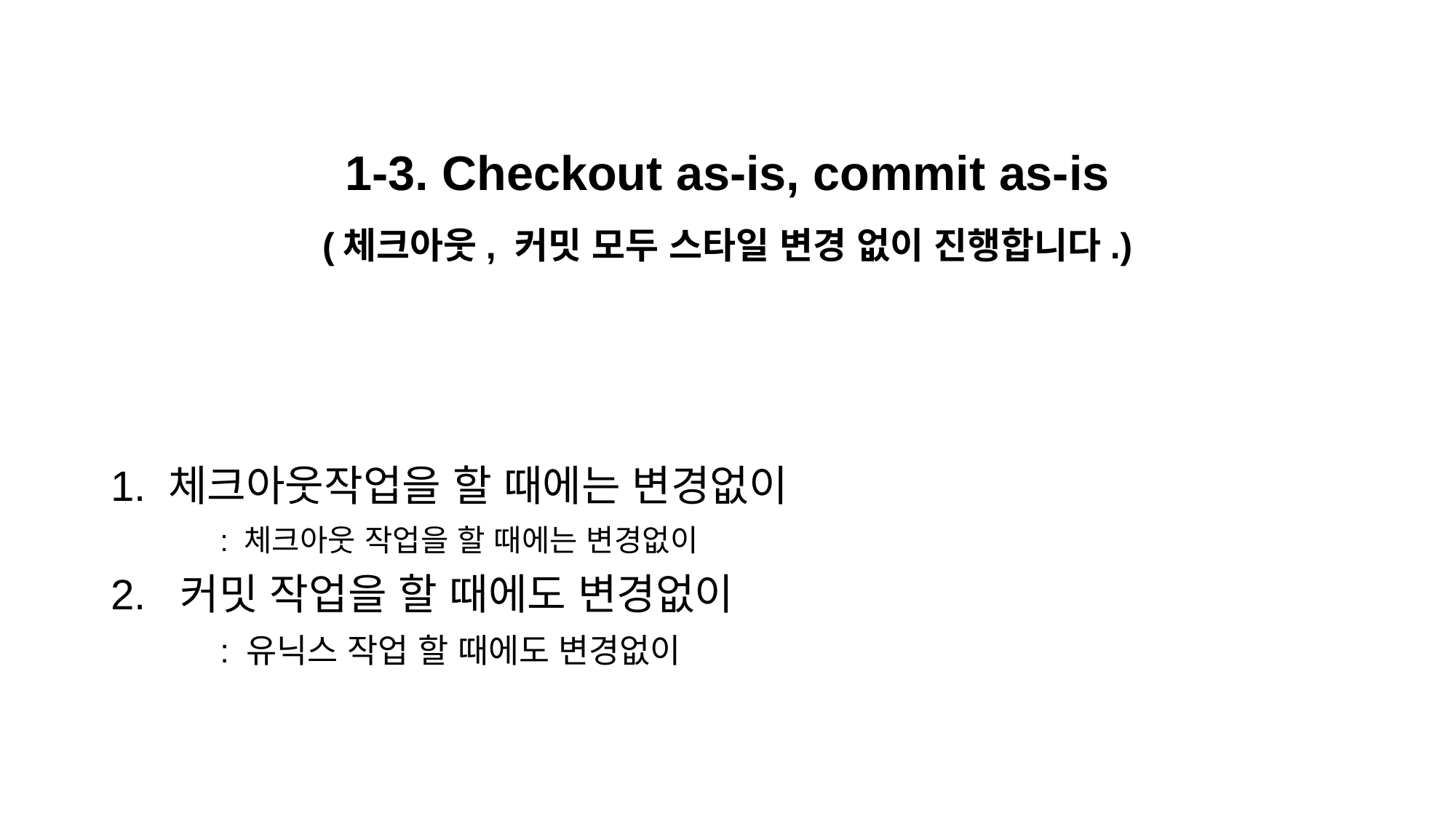

# 1-3. Checkout as-is, commit as-is (체크아웃, 커밋 모두 스타일 변경 없이 진행합니다.)
1. 체크아웃작업을 할 때에는 변경없이
	: 체크아웃 작업을 할 때에는 변경없이
2.  커밋 작업을 할 때에도 변경없이
	: 유닉스 작업 할 때에도 변경없이